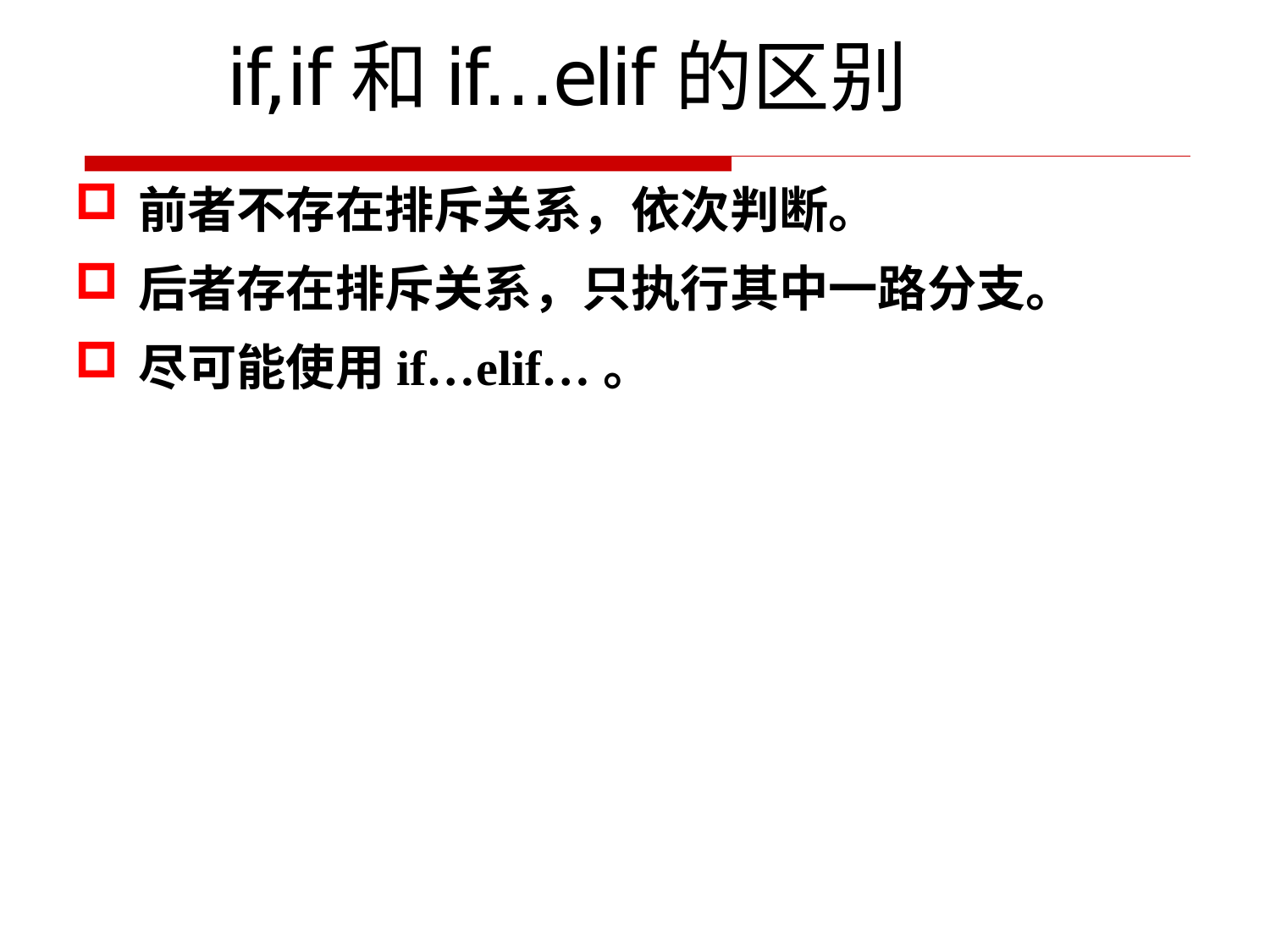

if,if和if...elif的区别
前者不存在排斥关系，依次判断。
后者存在排斥关系，只执行其中一路分支。
尽可能使用if…elif…。